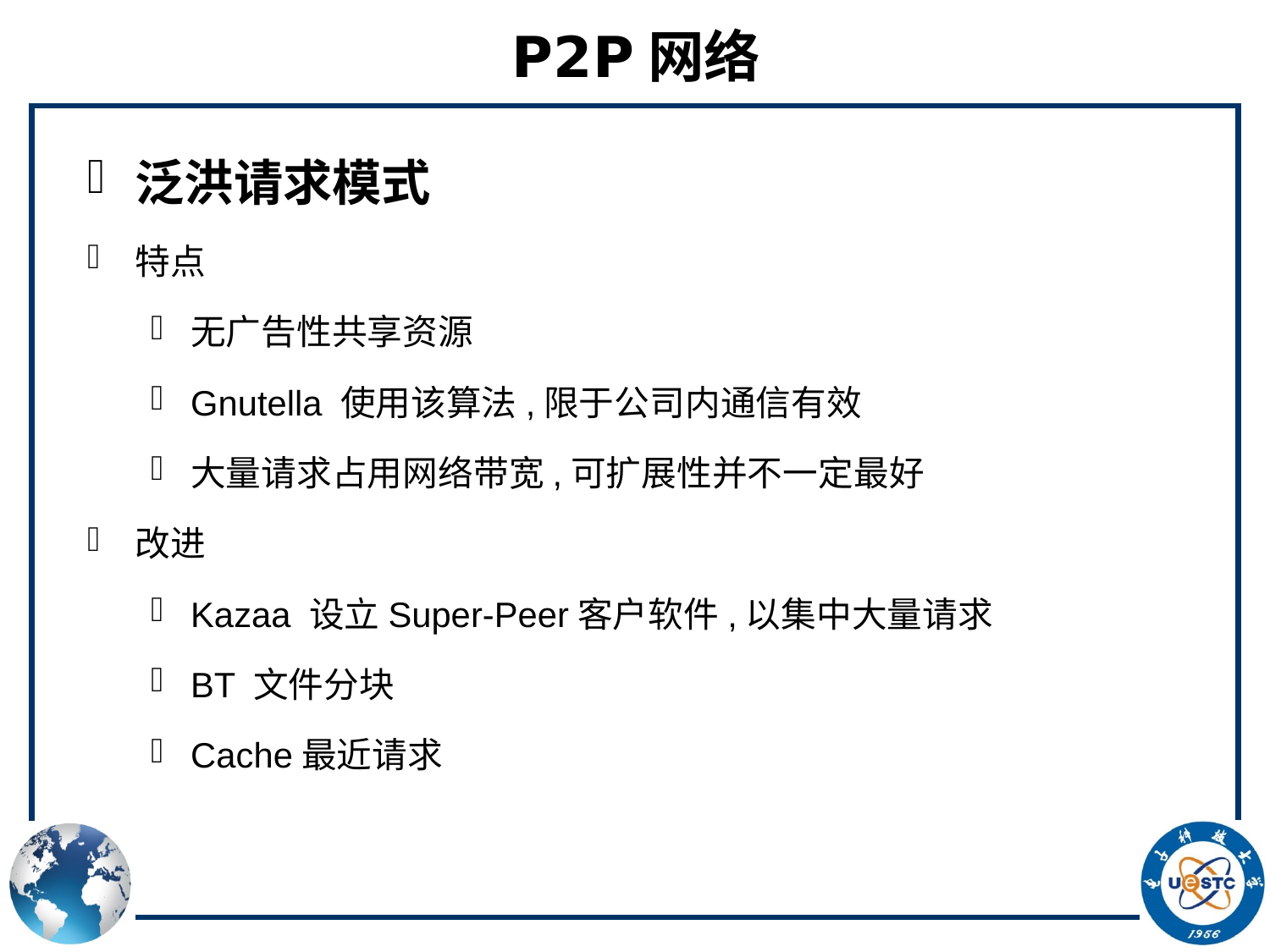

# P2P网络
泛洪请求模式
特点
无广告性共享资源
Gnutella 使用该算法,限于公司内通信有效
大量请求占用网络带宽,可扩展性并不一定最好
改进
Kazaa 设立Super-Peer客户软件,以集中大量请求
BT 文件分块
Cache最近请求